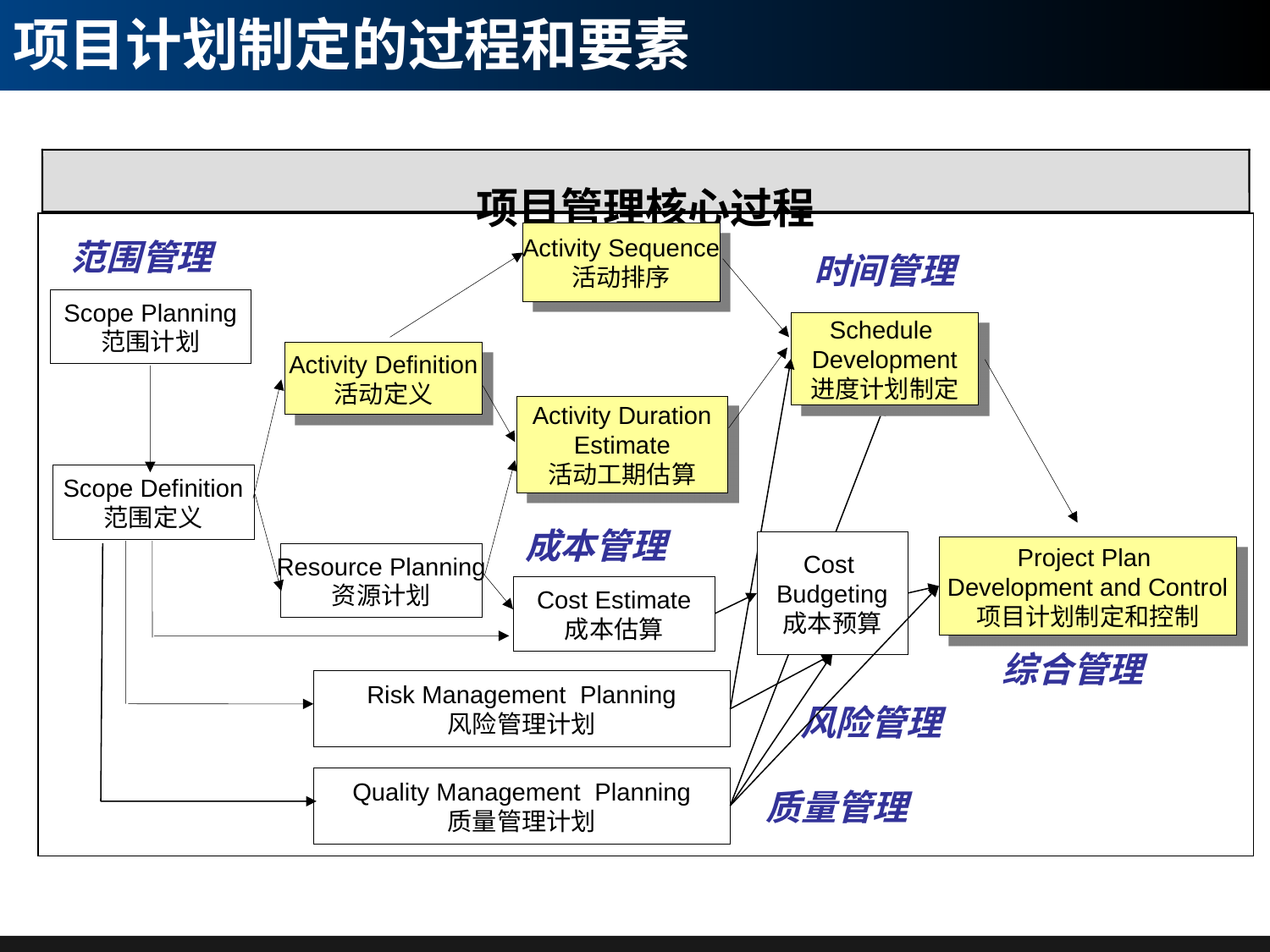

项目计划制定的过程和要素

项目管理核心过程

Activity Sequence
活动排序
范围管理
时间管理

Scope Planning
范围计划
Schedule
Development
进度计划制定
Activity Definition
活动定义

Activity Duration
Estimate
活动工期估算

Scope Definition
范围定义

成本管理
Cost
Budgeting
成本预算
Project Plan
Development and Control
项目计划制定和控制

Resource Planning
资源计划

Cost Estimate
成本估算

综合管理
Risk Management  Planning
风险管理计划
风险管理

Quality Management  Planning
质量管理计划
质量管理